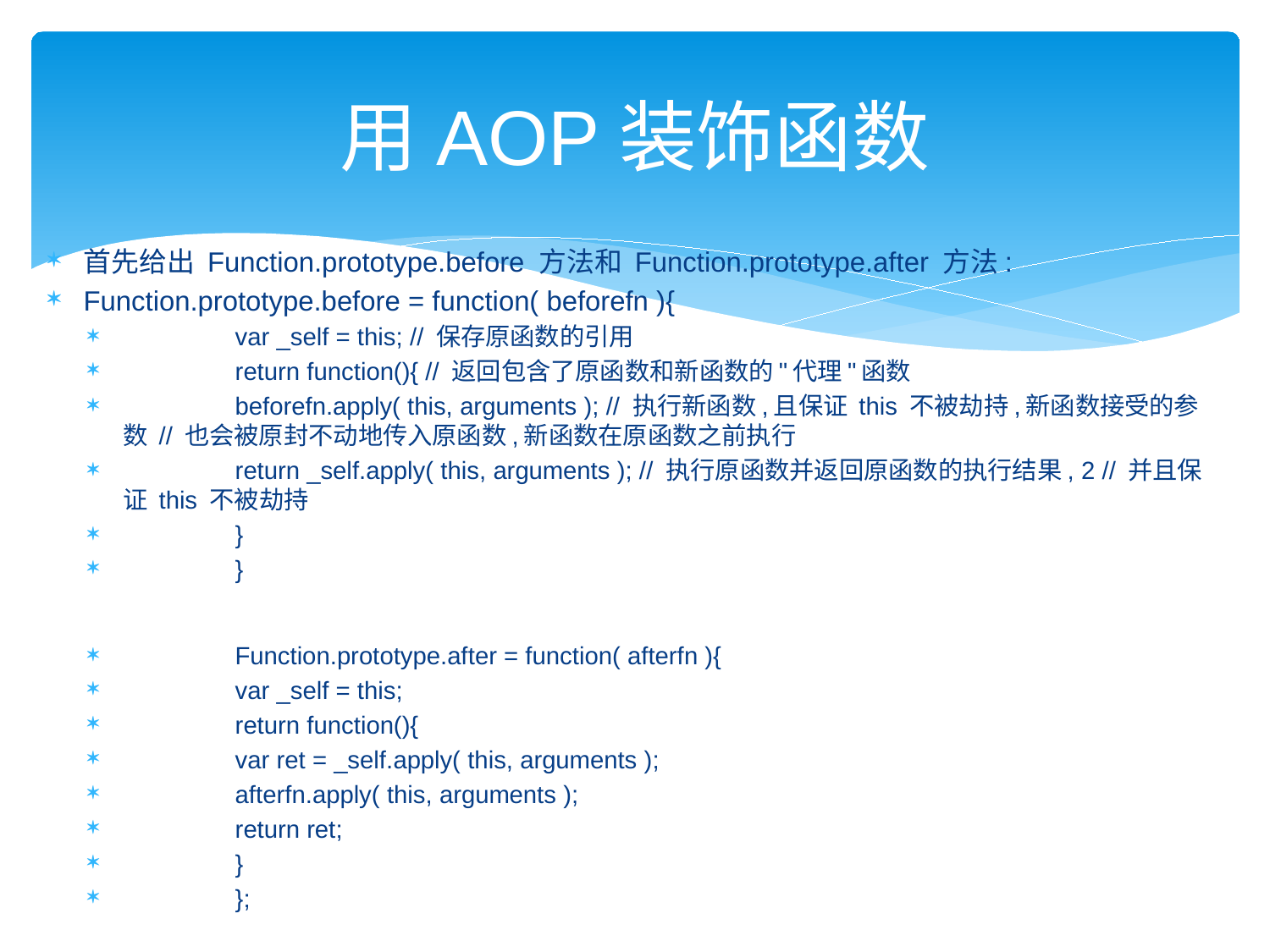

# 用AOP装饰函数
首先给出 Function.prototype.before 方法和 Function.prototype.after 方法:
Function.prototype.before = function( beforefn ){
		var _self = this; // 保存原函数的引用
		return function(){ // 返回包含了原函数和新函数的"代理"函数
			beforefn.apply( this, arguments ); // 执行新函数,且保证 this 不被劫持,新函数接受的参数 // 也会被原封不动地传入原函数,新函数在原函数之前执行
			return _self.apply( this, arguments ); // 执行原函数并返回原函数的执行结果, 2 // 并且保证 this 不被劫持
		}
	}

	Function.prototype.after = function( afterfn ){
		var _self = this;
		return function(){
			var ret = _self.apply( this, arguments );
			afterfn.apply( this, arguments );
			return ret;
		}
	};